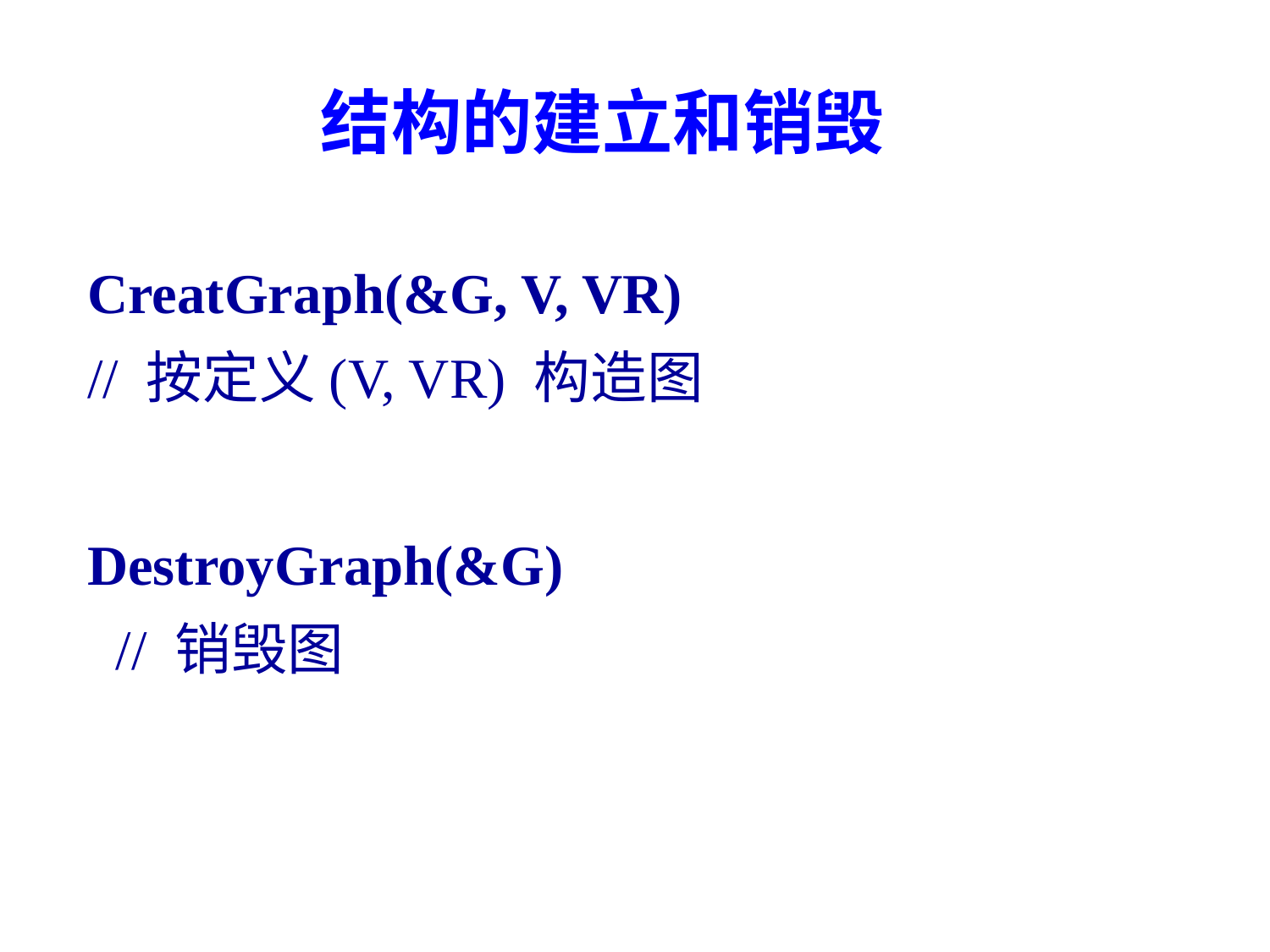

结构的建立和销毁
CreatGraph(&G, V, VR)
// 按定义(V, VR) 构造图
DestroyGraph(&G)
  // 销毁图